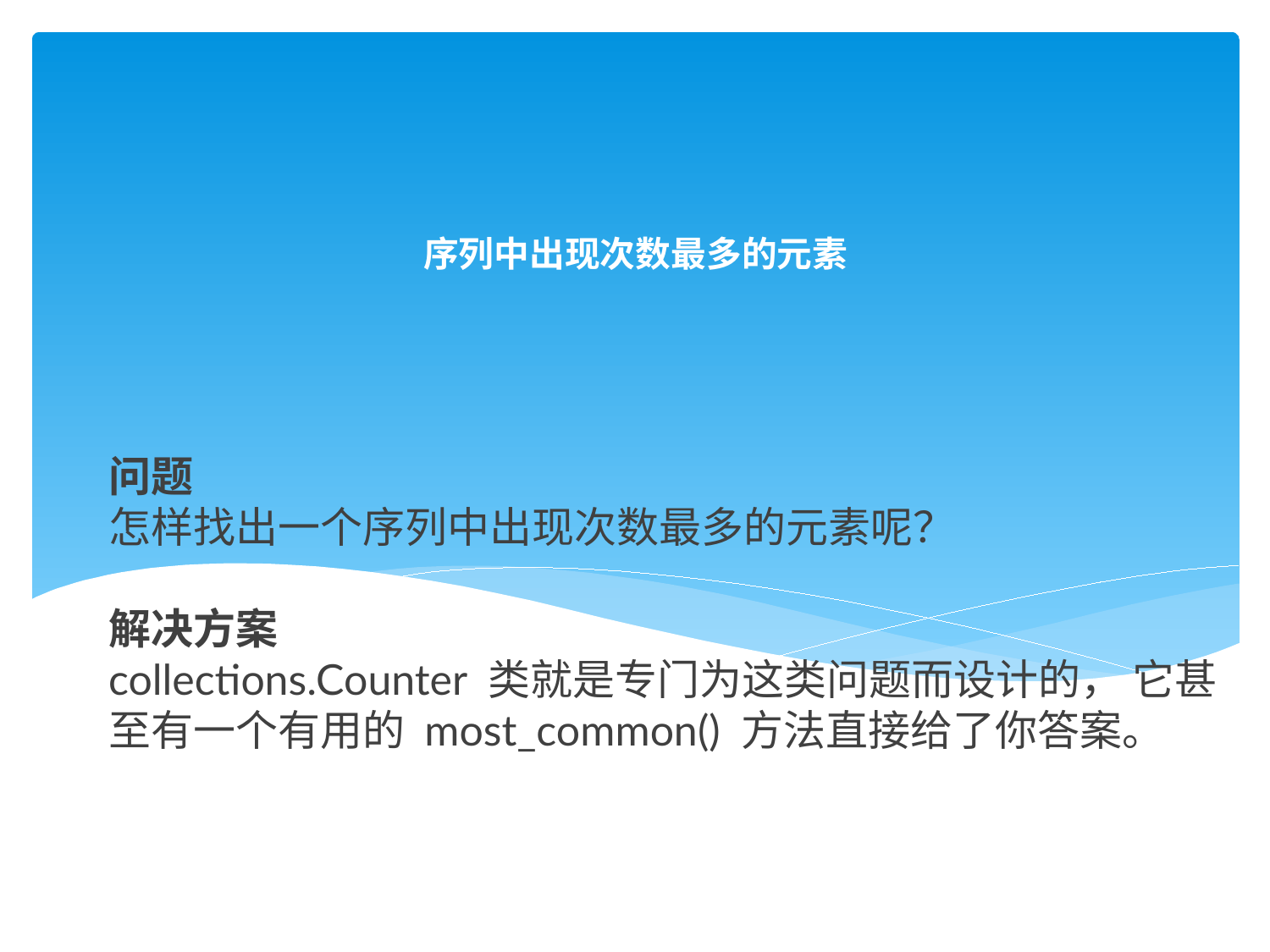

序列中出现次数最多的元素

# 问题 怎样找出一个序列中出现次数最多的元素呢？ 解决方案 collections.Counter 类就是专门为这类问题而设计的， 它甚至有一个有用的 most_common() 方法直接给了你答案。